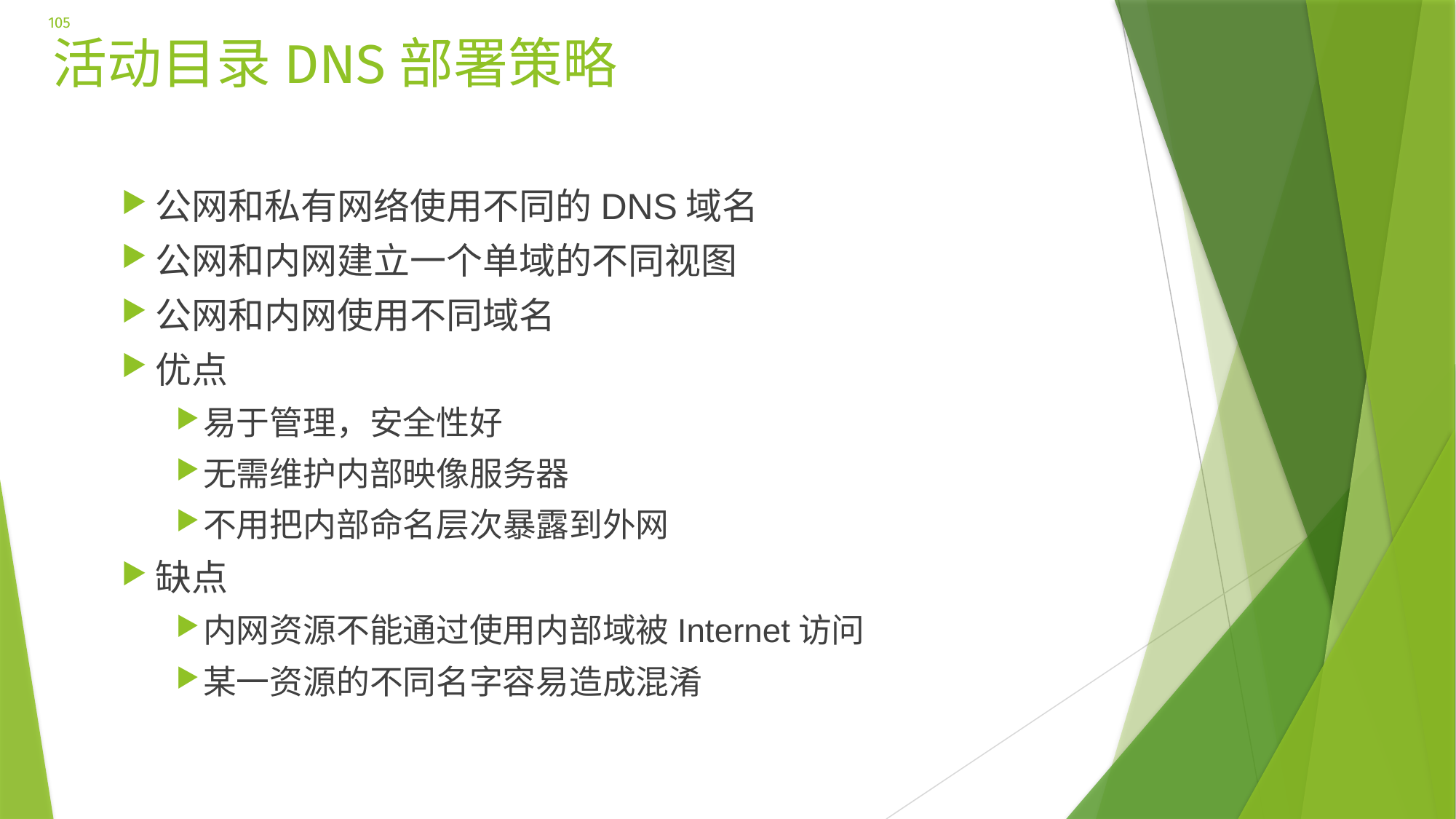

105
# 活动目录DNS部署策略
公网和私有网络使用不同的DNS域名
公网和内网建立一个单域的不同视图
公网和内网使用不同域名
优点
易于管理，安全性好
无需维护内部映像服务器
不用把内部命名层次暴露到外网
缺点
内网资源不能通过使用内部域被Internet访问
某一资源的不同名字容易造成混淆